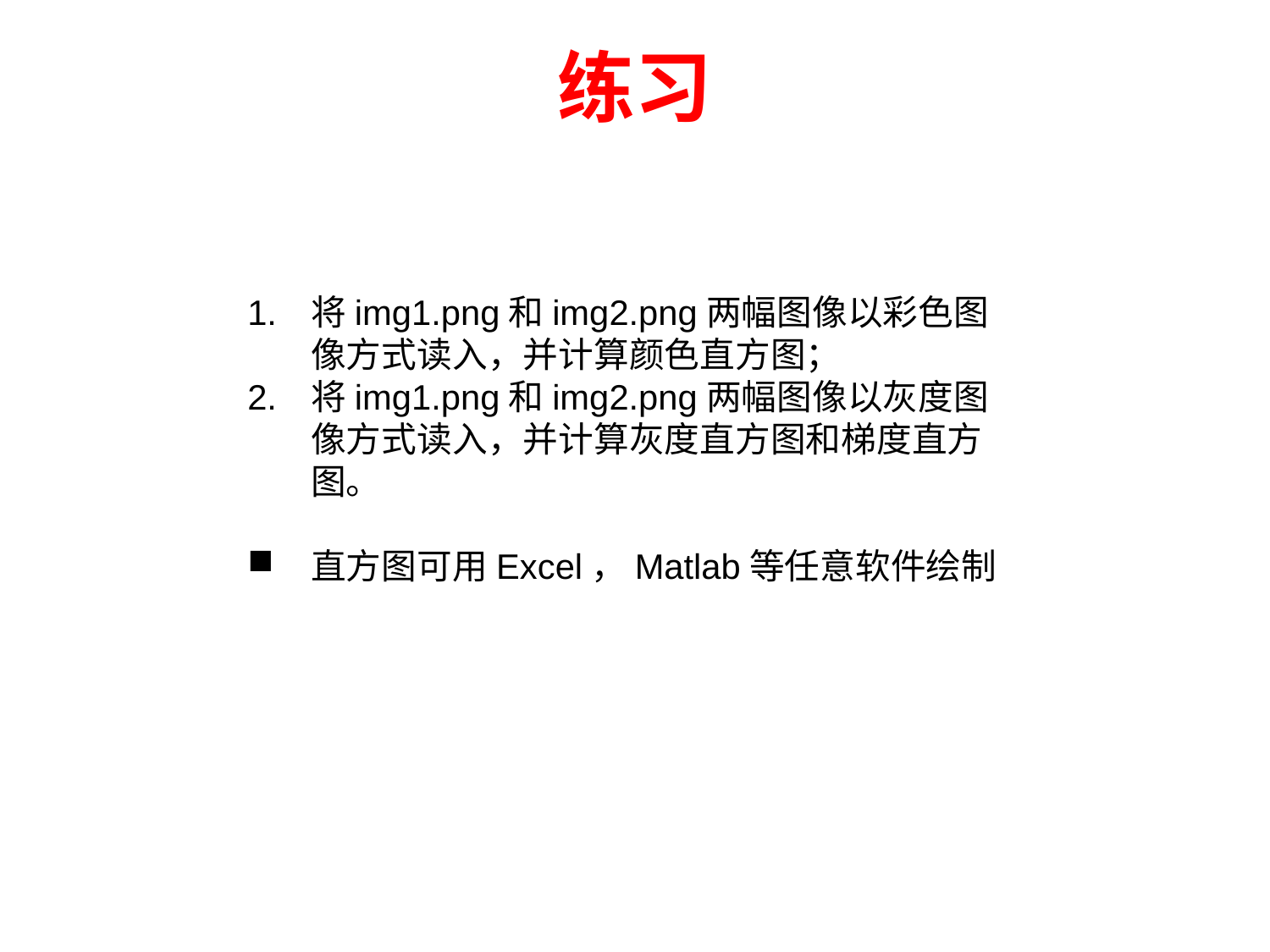

# 练习
将img1.png和img2.png两幅图像以彩色图像方式读入，并计算颜色直方图；
将img1.png和img2.png两幅图像以灰度图像方式读入，并计算灰度直方图和梯度直方图。

直方图可用Excel，Matlab等任意软件绘制